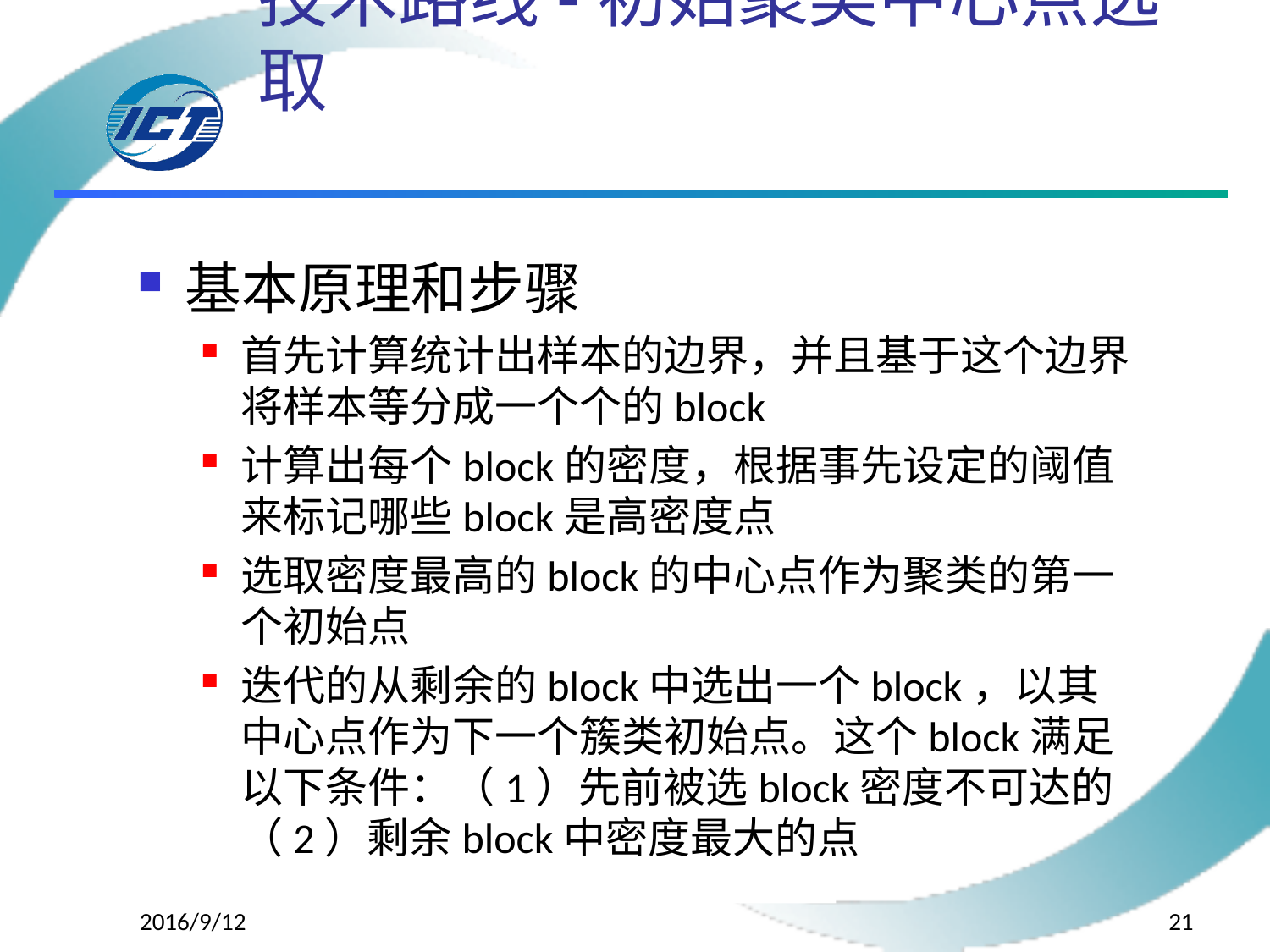

# 技术路线-初始聚类中心点选取
基本原理和步骤
首先计算统计出样本的边界，并且基于这个边界将样本等分成一个个的block
计算出每个block的密度，根据事先设定的阈值来标记哪些block是高密度点
选取密度最高的block的中心点作为聚类的第一个初始点
迭代的从剩余的block中选出一个block，以其中心点作为下一个簇类初始点。这个block满足以下条件：（1）先前被选block密度不可达的（2）剩余block中密度最大的点

2016/9/12
21